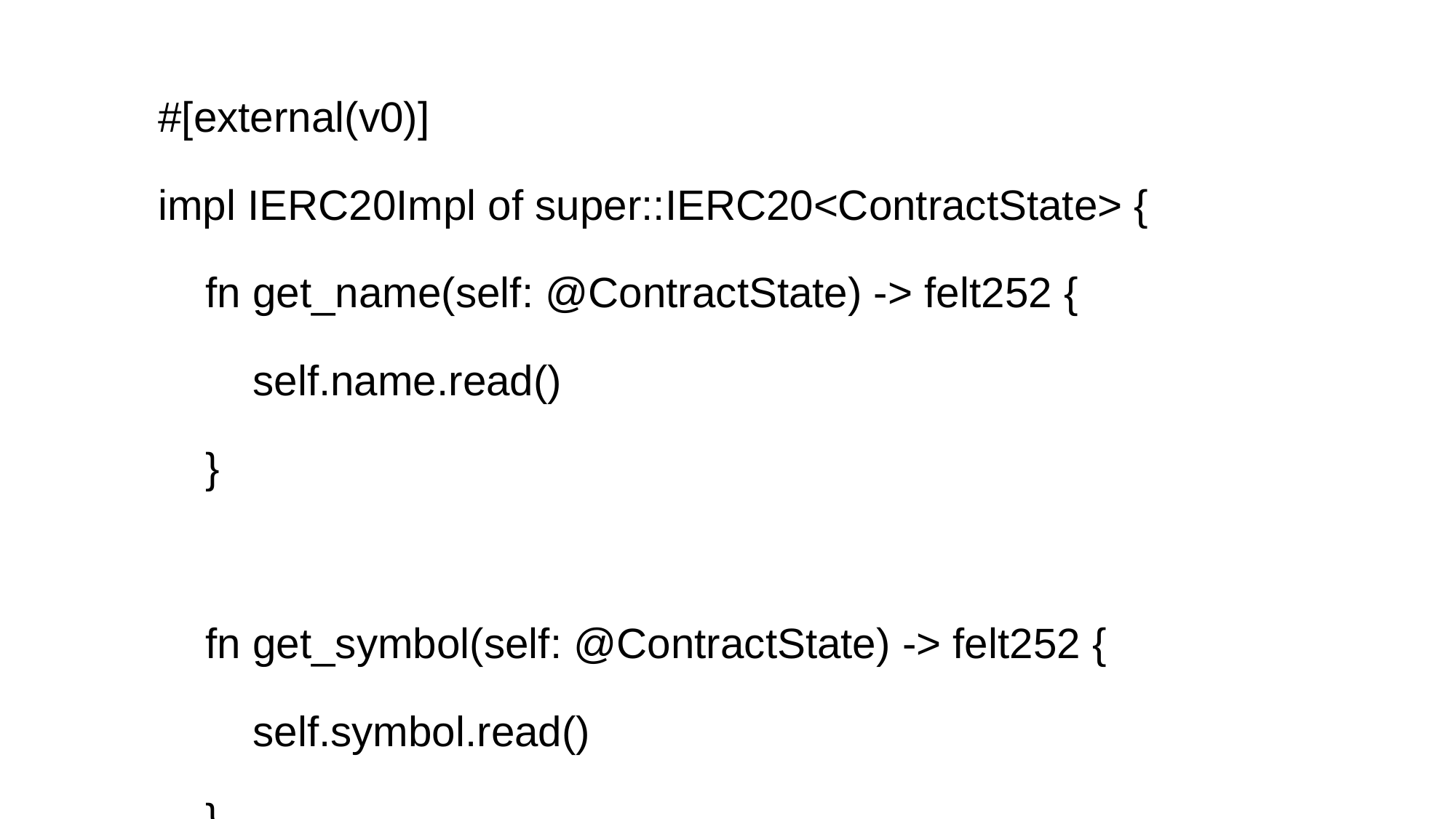

#[external(v0)]
    impl IERC20Impl of super::IERC20<ContractState> {
        fn get_name(self: @ContractState) -> felt252 {
            self.name.read()
        }

        fn get_symbol(self: @ContractState) -> felt252 {
            self.symbol.read()
        }

        fn get_decimals(self: @ContractState) -> u8 {
            self.decimals.read()
        }
IERC20的具体实现，#[external(v0)] 定义为外部可调用，get_name get_symbot 即返回具体数值